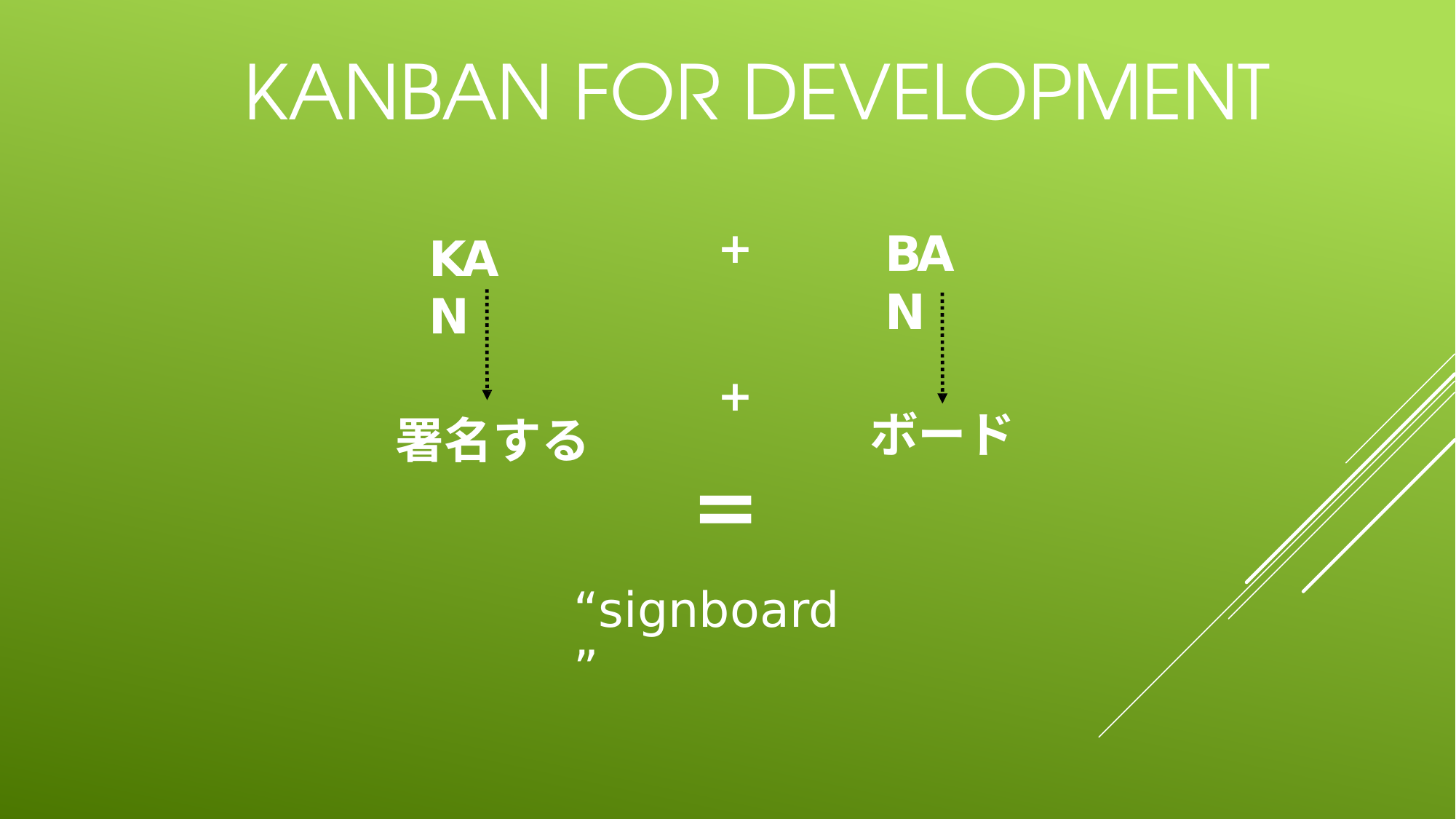

# KANBAN for development
+
BAN
KAN

+
ボード
署名する
=
“signboard”